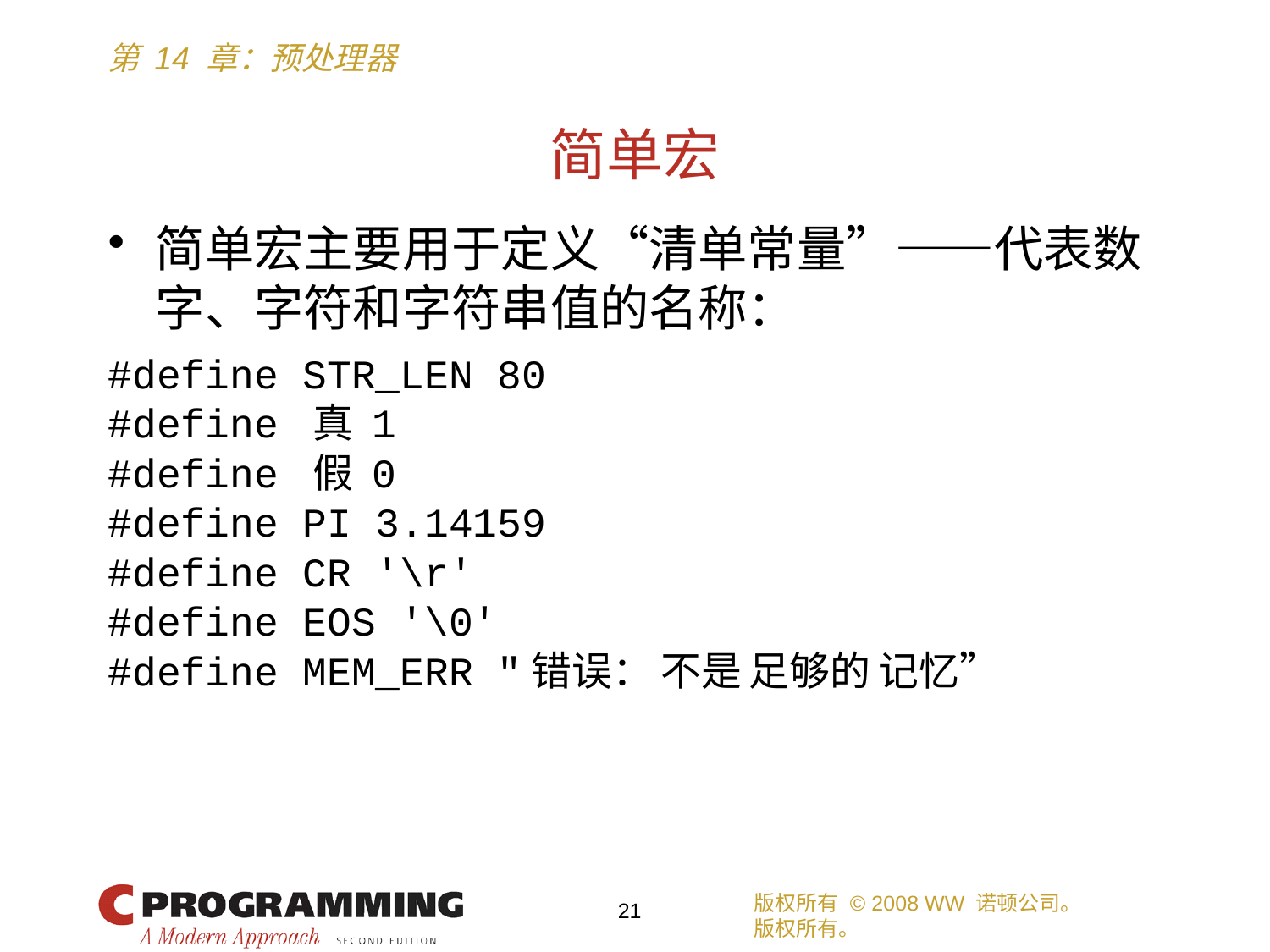

# 简单宏
简单宏主要用于定义“清单常量”——代表数字、字符和字符串值的名称：
#define STR_LEN 80
#define 真 1
#define 假 0
#define PI 3.14159
#define CR '\r'
#define EOS '\0'
#define MEM_ERR "错误： 不是 足够的 记忆”
版权所有 © 2008 WW 诺顿公司。
版权所有。
21